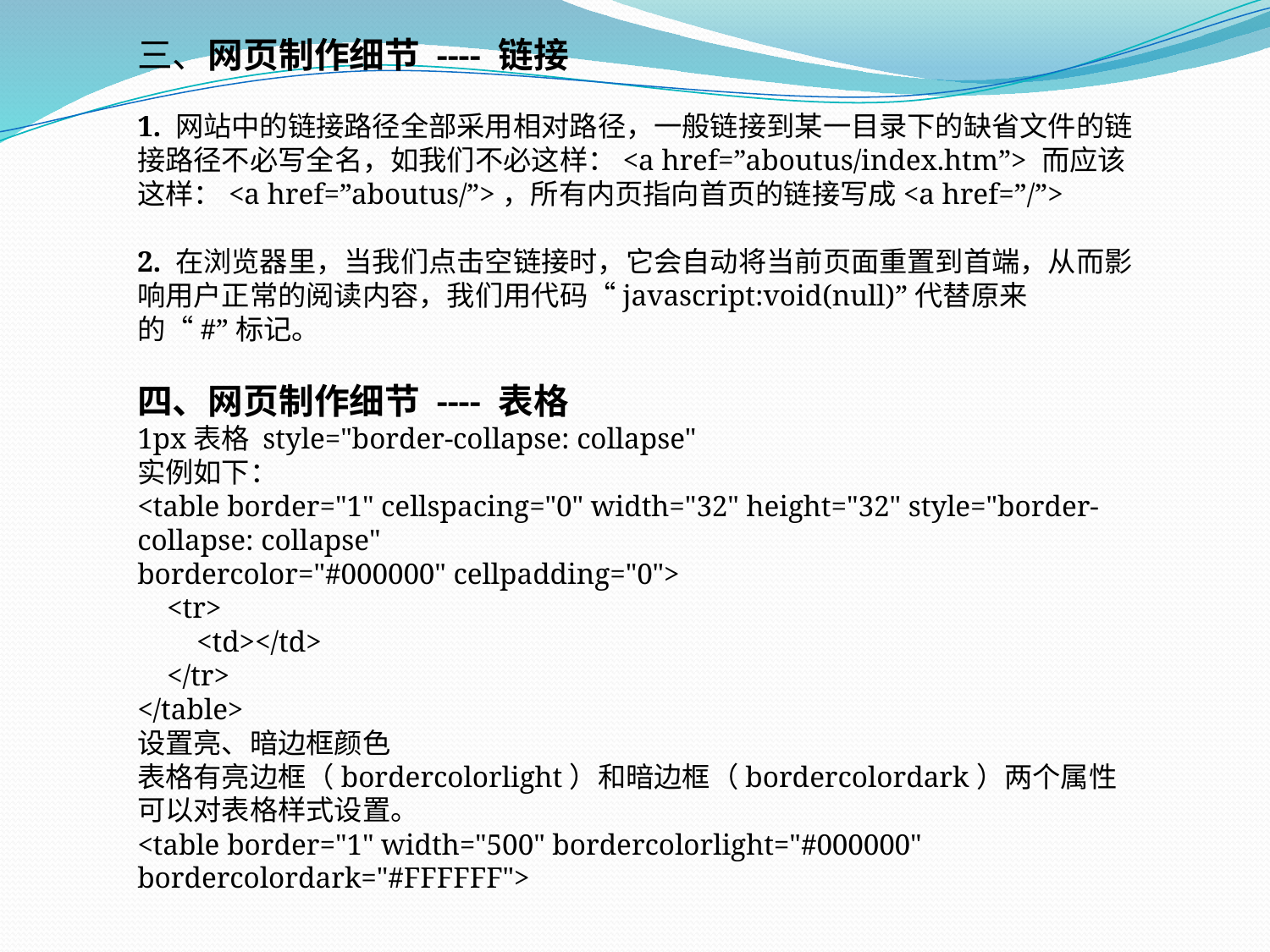

三、网页制作细节 ---- 链接
1. 网站中的链接路径全部采用相对路径，一般链接到某一目录下的缺省文件的链接路径不必写全名，如我们不必这样：<a href=”aboutus/index.htm”> 而应该这样：<a href=”aboutus/”>，所有内页指向首页的链接写成<a href=”/”>
2. 在浏览器里，当我们点击空链接时，它会自动将当前页面重置到首端，从而影响用户正常的阅读内容，我们用代码“javascript:void(null)”代替原来的“#”标记。

四、网页制作细节 ---- 表格
1px表格 style="border-collapse: collapse"
实例如下：
<table border="1" cellspacing="0" width="32" height="32" style="border-collapse: collapse"
bordercolor="#000000" cellpadding="0">
    <tr>
        <td></td>
    </tr>
</table>
设置亮、暗边框颜色
表格有亮边框（bordercolorlight）和暗边框（bordercolordark）两个属性可以对表格样式设置。
<table border="1" width="500" bordercolorlight="#000000" bordercolordark="#FFFFFF">